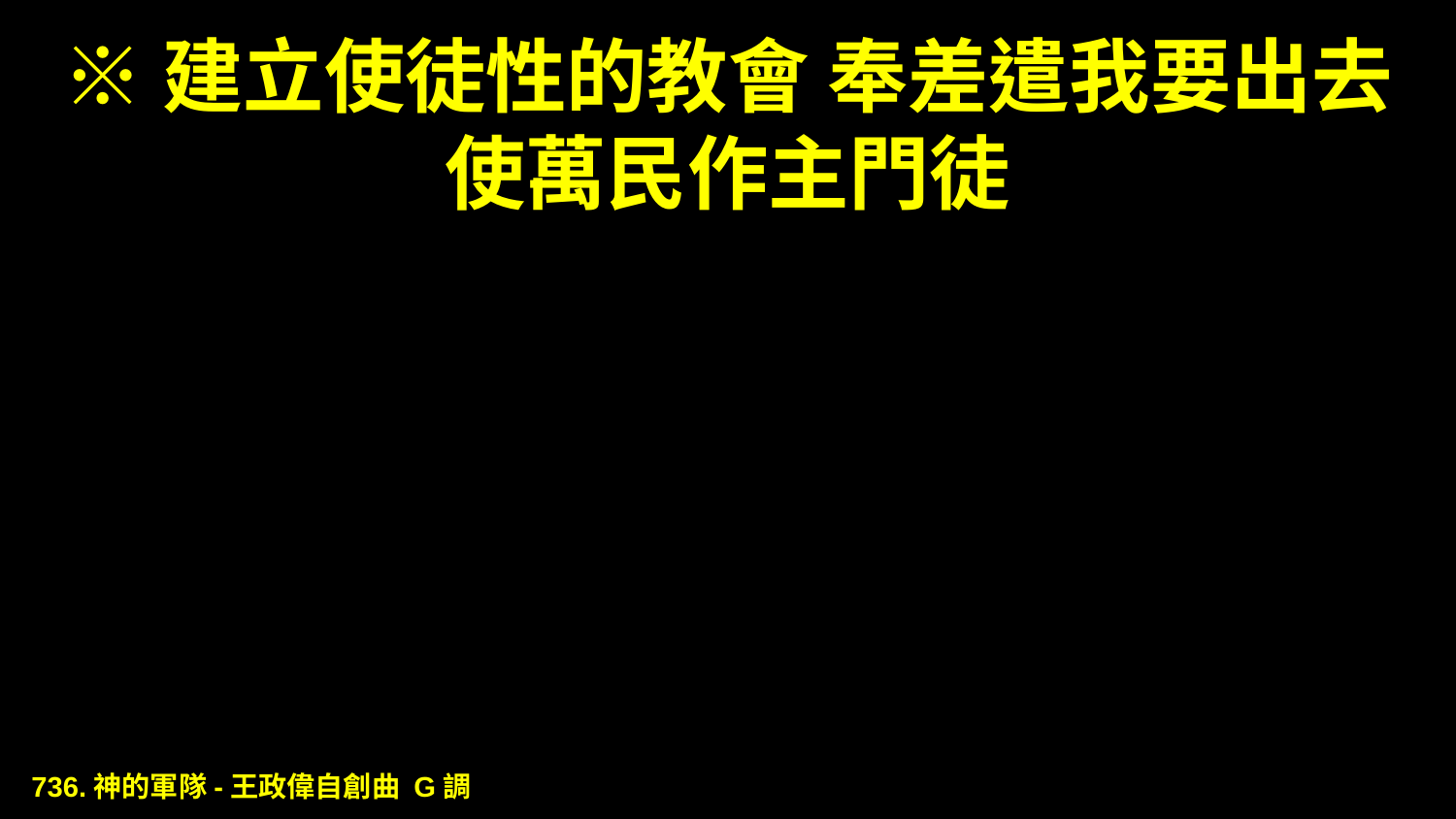

# ※建立使徒性的教會 奉差遣我要出去 使萬民作主門徒
736.神的軍隊-王政偉自創曲 G調